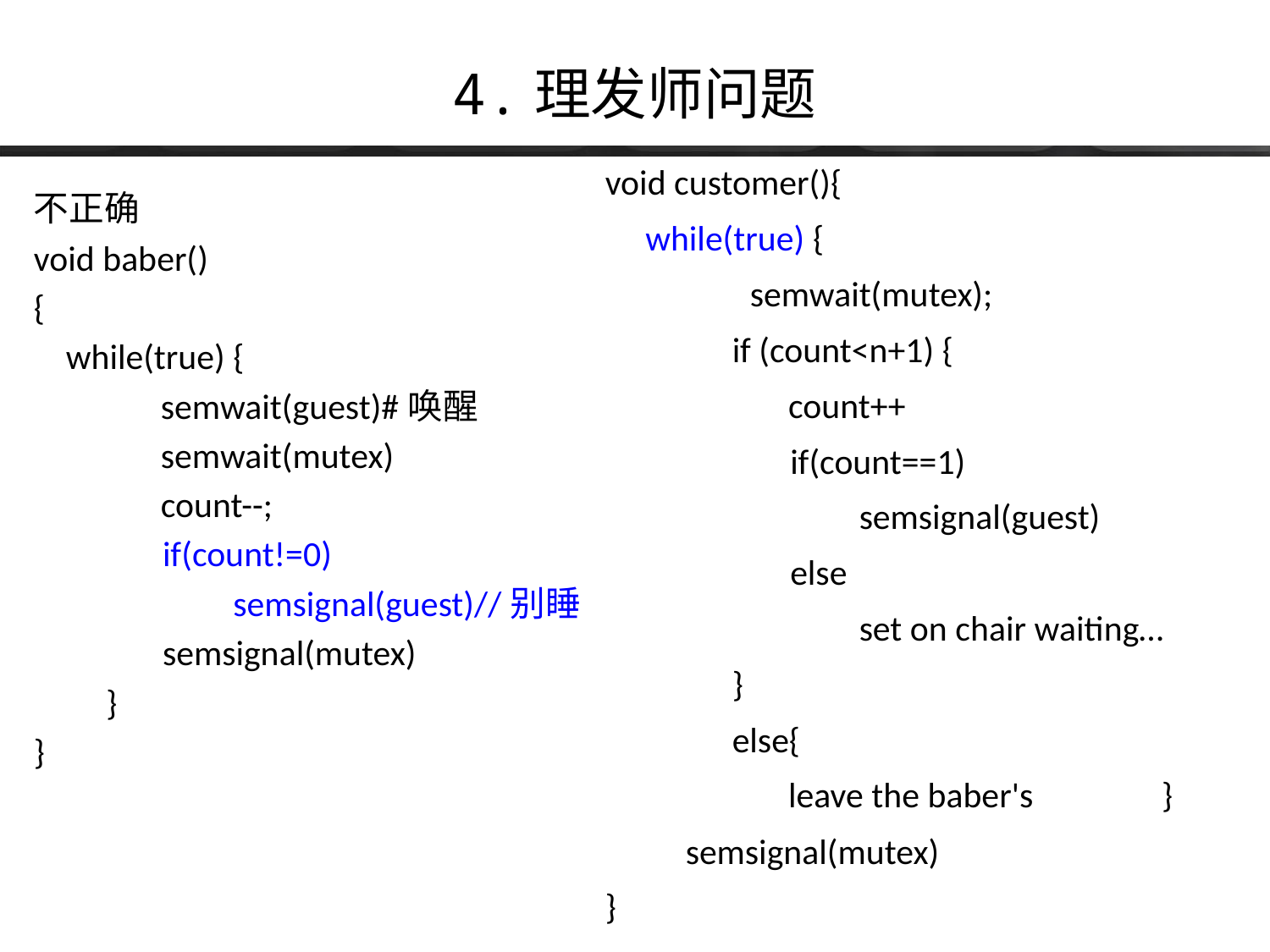

# 4.理发师问题
void customer(){
     while(true) {
                  semwait(mutex);
	if (count<n+1) {
	       count++
                       if(count==1)
	       	semsignal(guest)
                       else
 		set on chair waiting…
      	}
	else{
	       leave the baber's                }
          semsignal(mutex)
}
不正确
void baber()
{
    while(true) {
	semwait(guest)#唤醒
	semwait(mutex)
	count--;
                if(count!=0)
	         semsignal(guest)//别睡
                semsignal(mutex)
         }
}